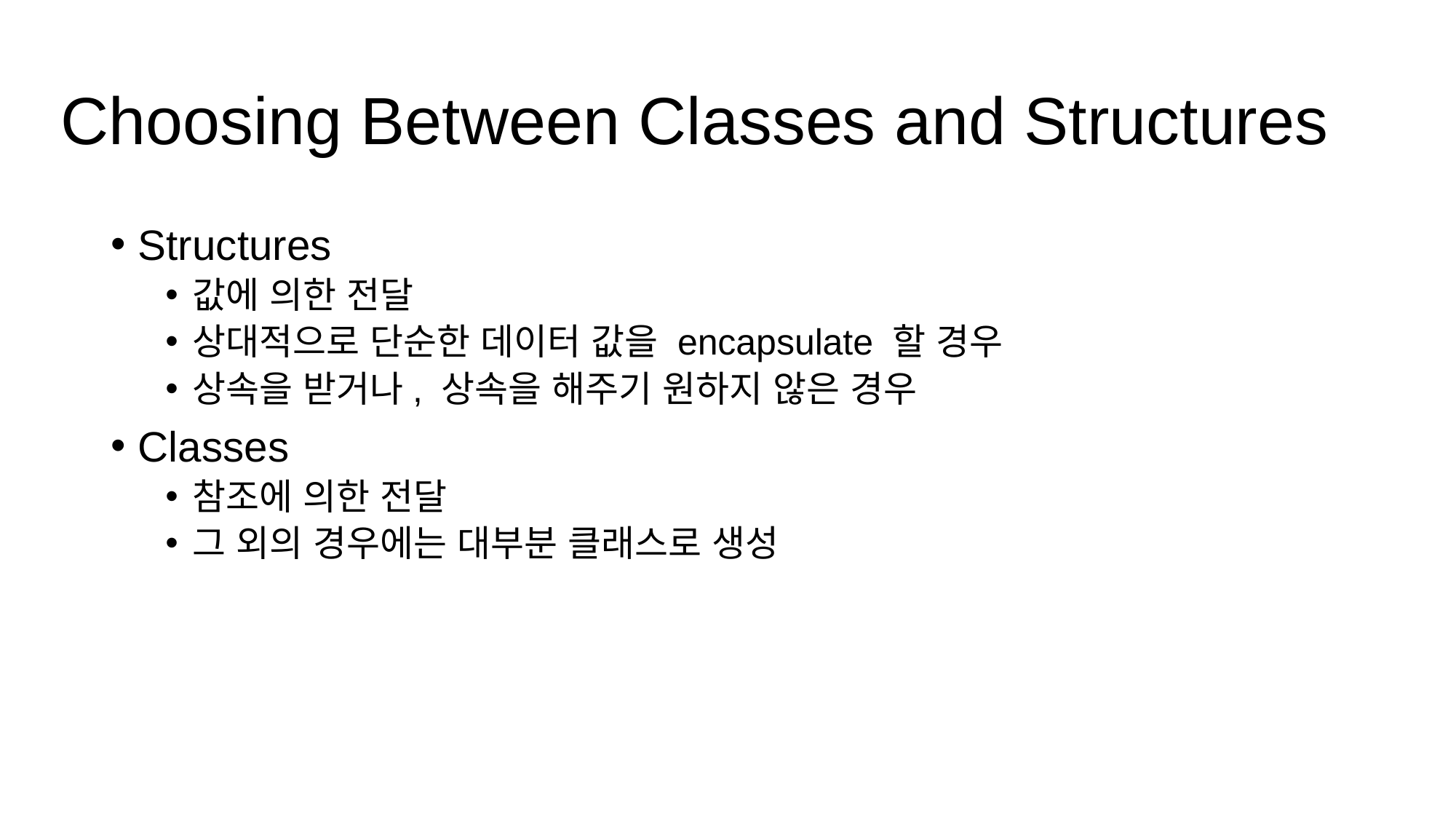

# Choosing Between Classes and Structures
Structures
값에 의한 전달
상대적으로 단순한 데이터 값을 encapsulate 할 경우
상속을 받거나, 상속을 해주기 원하지 않은 경우
Classes
참조에 의한 전달
그 외의 경우에는 대부분 클래스로 생성